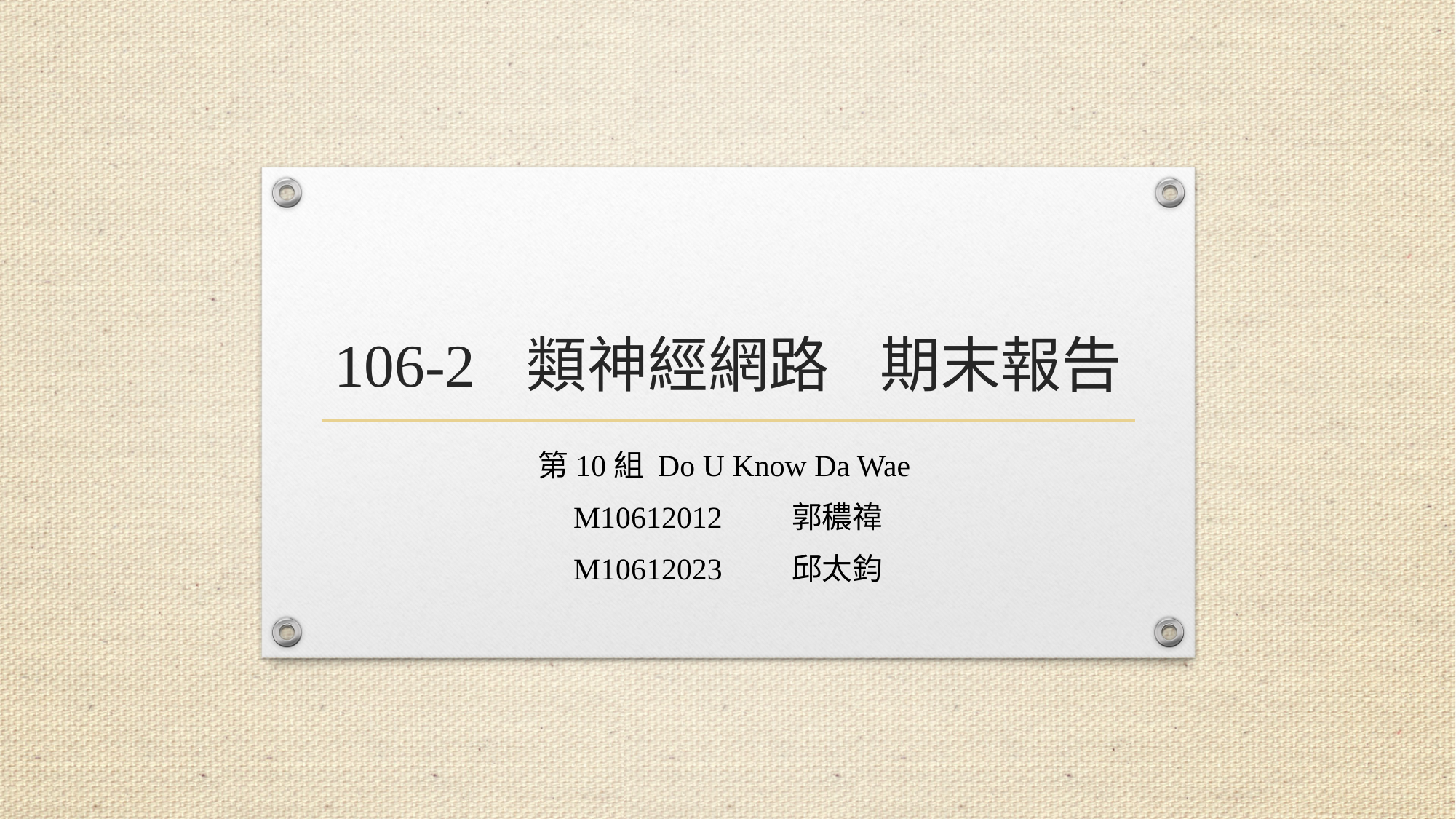

# 106-2 類神經網路	期末報告
第10組 Do U Know Da Wae
M10612012	郭穠禕
M10612023	邱太鈞